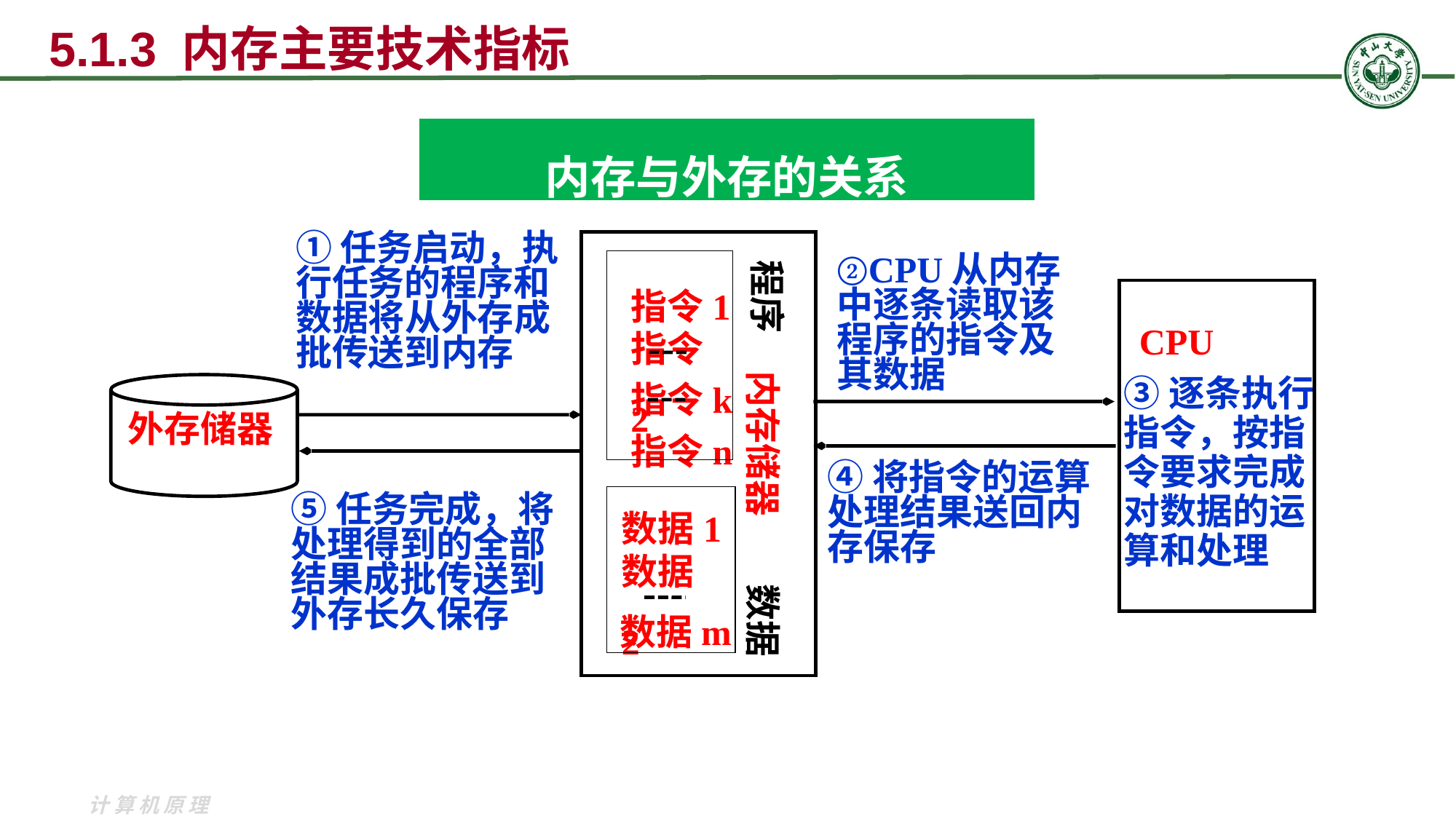

5.1.3 内存主要技术指标
内存与外存的关系

内存储器
①任务启动，执行任务的程序和数据将从外存成批传送到内存

程序
指令1
指令2
指令k

指令n

数据1

数据2
数据m
数据

②CPU从内存中逐条读取该程序的指令及其数据

CPU

外存储器
③逐条执行指令，按指令要求完成对数据的运算和处理

④将指令的运算处理结果送回内存保存

⑤任务完成，将处理得到的全部结果成批传送到外存长久保存